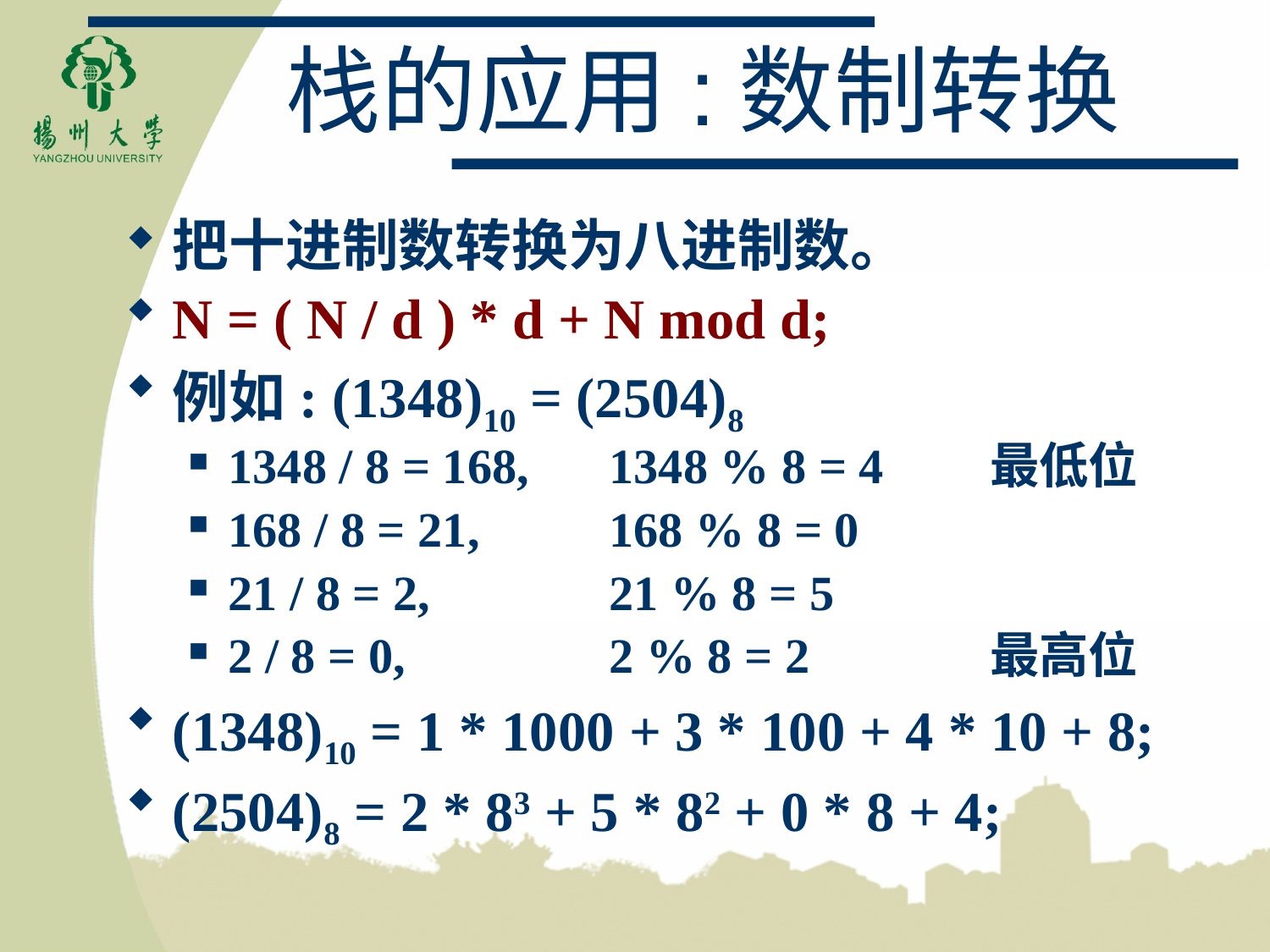

# 栈的应用:数制转换
把十进制数转换为八进制数。
N = ( N / d ) * d + N mod d;
例如: (1348)10 = (2504)8
1348 / 8 = 168,     	1348 % 8 = 4	最低位
168 / 8 = 21,		168 % 8 = 0
21 / 8 = 2,		21 % 8 = 5
2 / 8 = 0,		2 % 8 = 2		最高位
(1348)10 = 1 * 1000 + 3 * 100 + 4 * 10 + 8;
(2504)8 = 2 * 83 + 5 * 82 + 0 * 8 + 4;